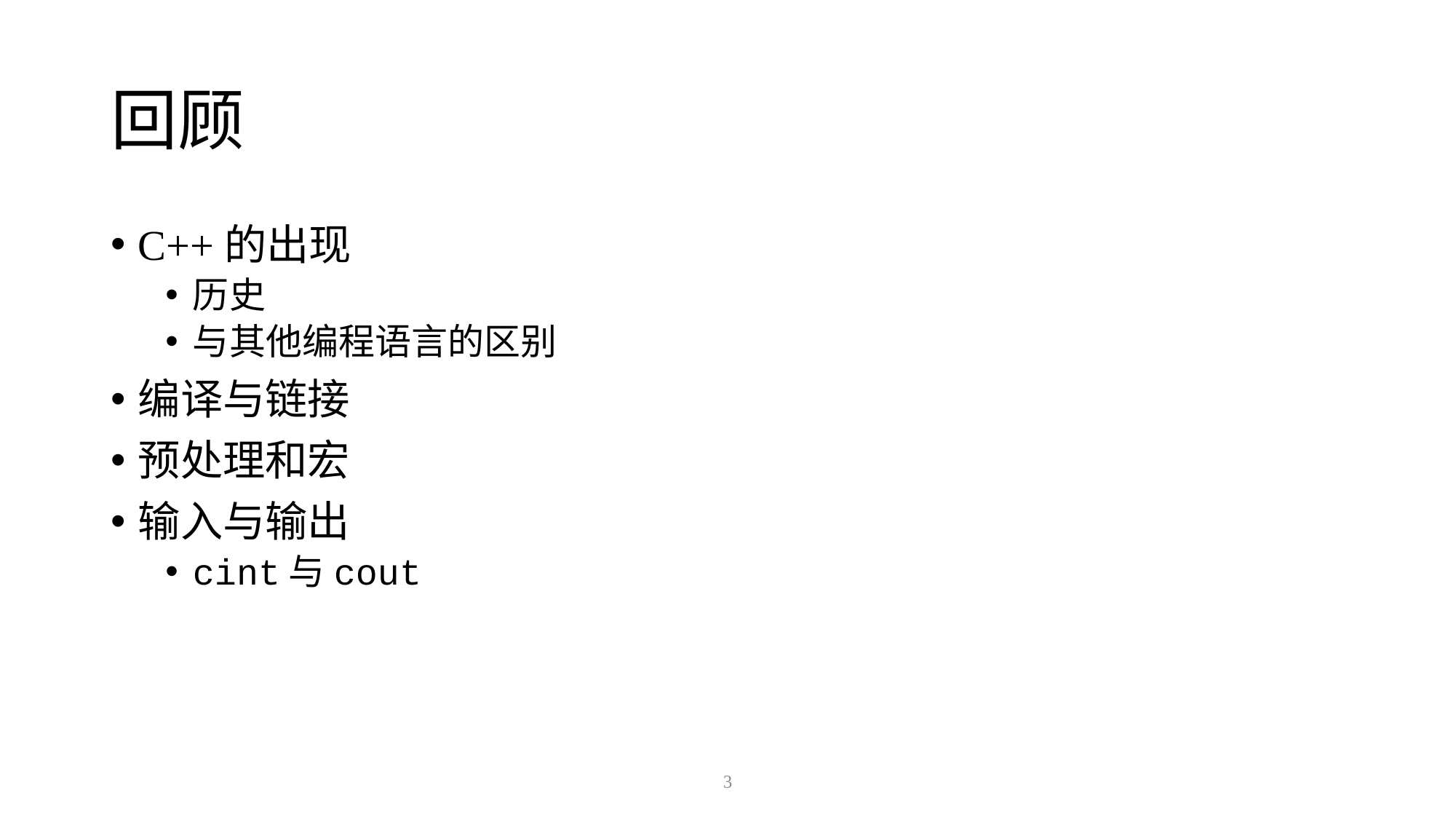

# 回顾
C++的出现
历史
与其他编程语言的区别
编译与链接
预处理和宏
输入与输出
cint与cout
3